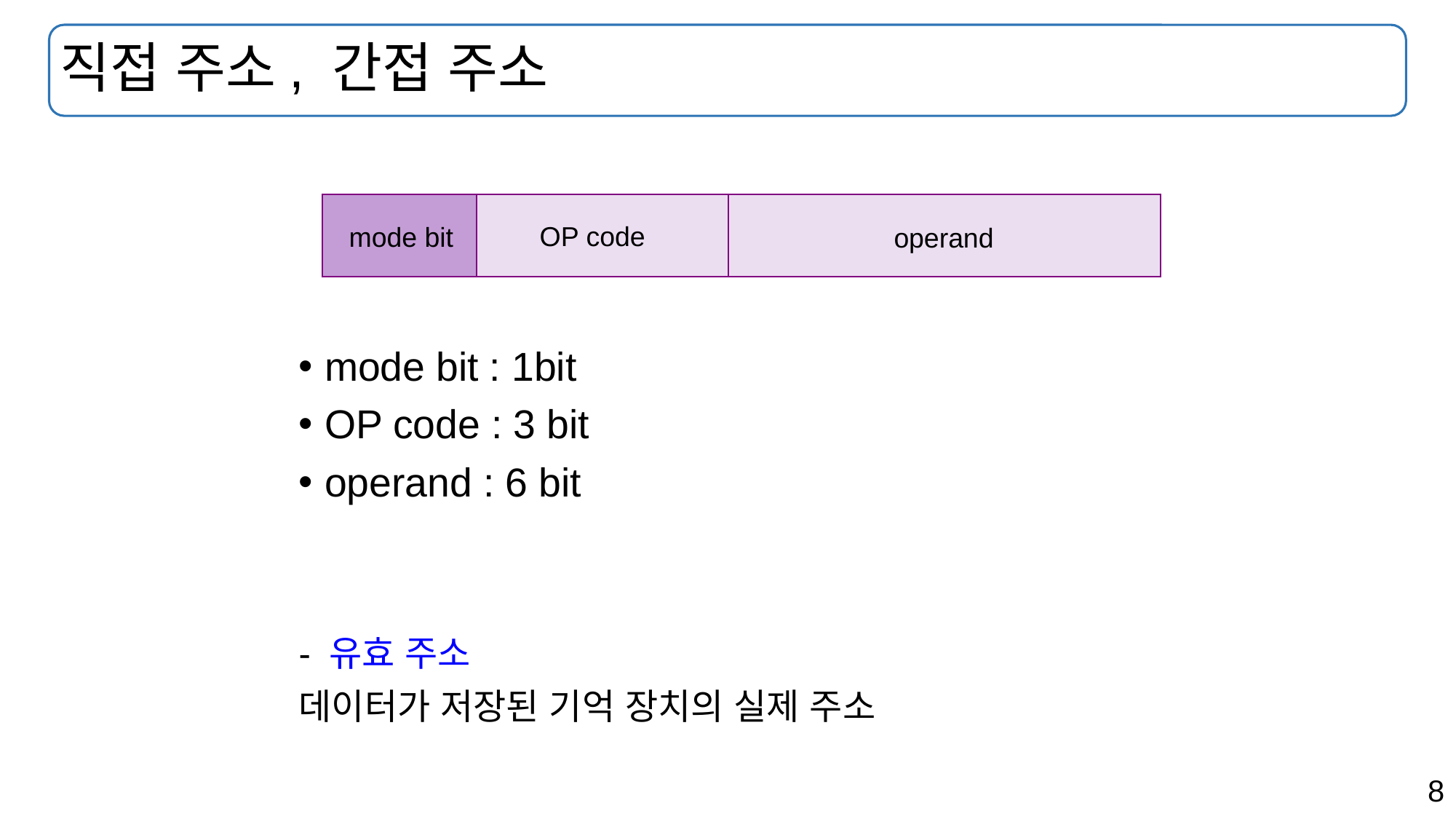

# 직접 주소, 간접 주소

OP code
mode bit
operand
mode bit : 1bit
OP code : 3 bit
operand : 6 bit

- 유효 주소
데이터가 저장된 기억 장치의 실제 주소